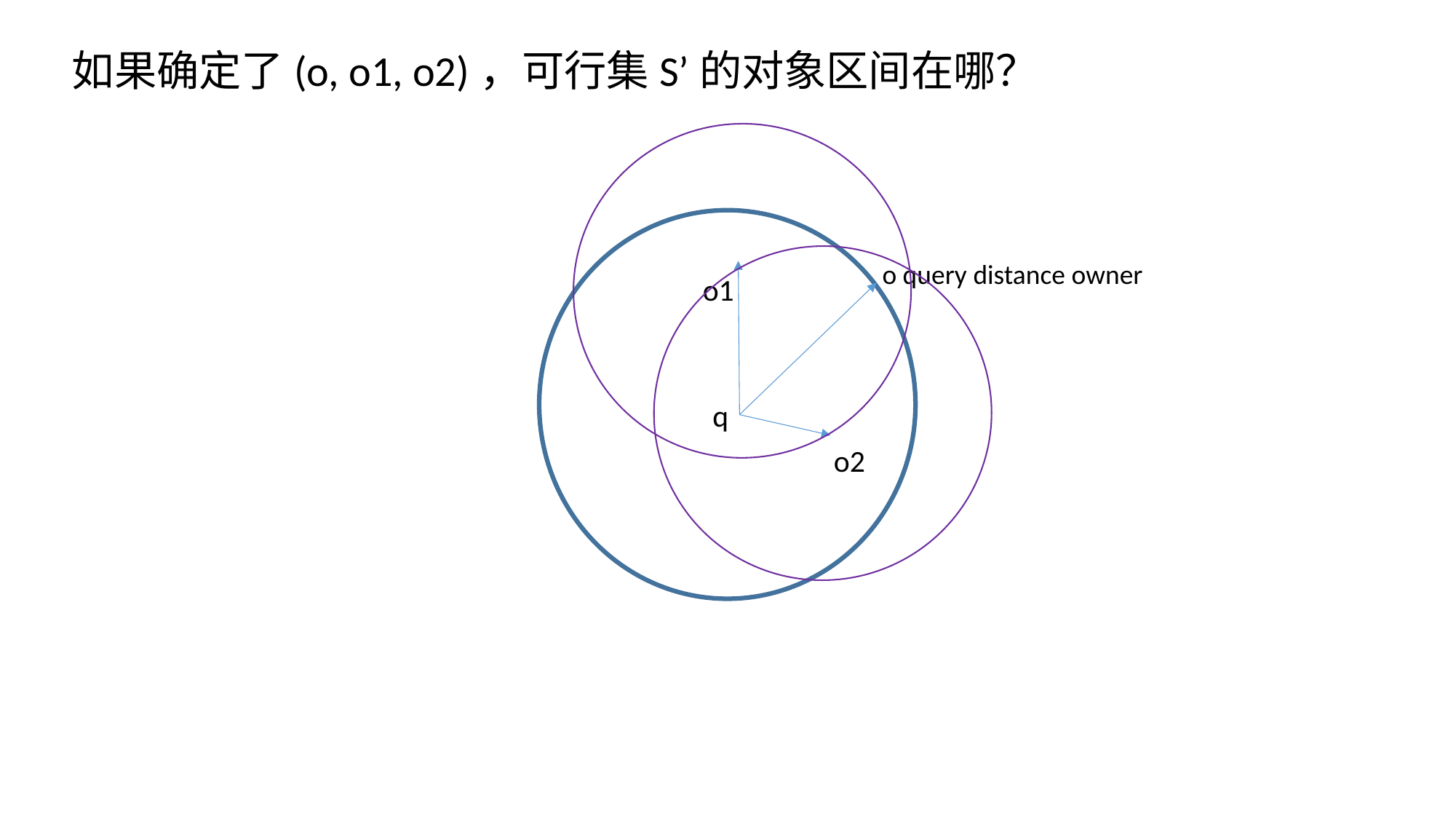

如果确定了(o, o1, o2)，可行集S’的对象区间在哪？

o query distance owner
o1
q
o2